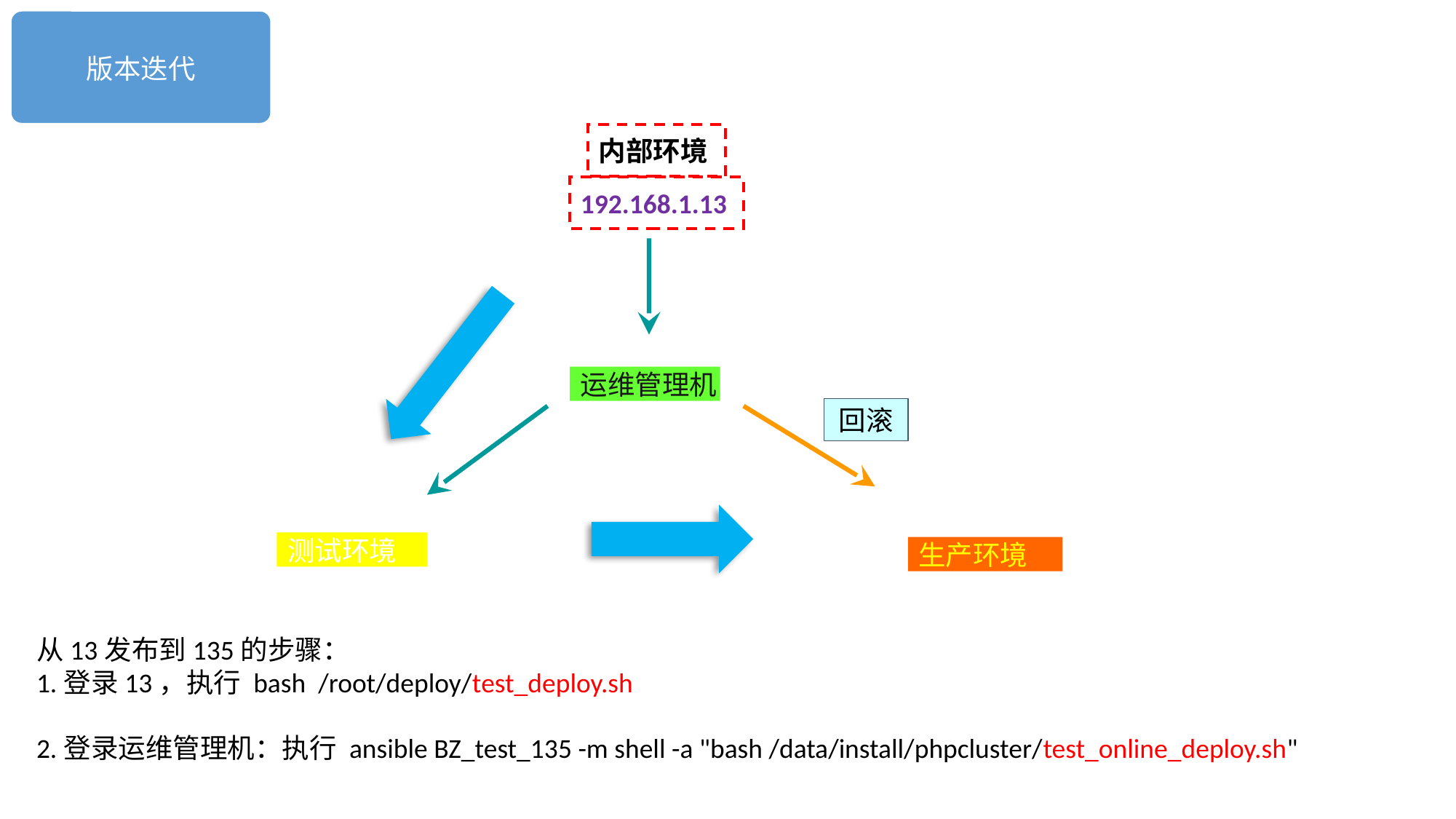

版本迭代
内部环境
192.168.1.13

运维管理机
回滚

测试环境
生产环境
从13发布到135的步骤：
1.登录13，执行 bash  /root/deploy/test_deploy.sh

2.登录运维管理机：执行 ansible BZ_test_135 -m shell -a "bash /data/install/phpcluster/test_online_deploy.sh"